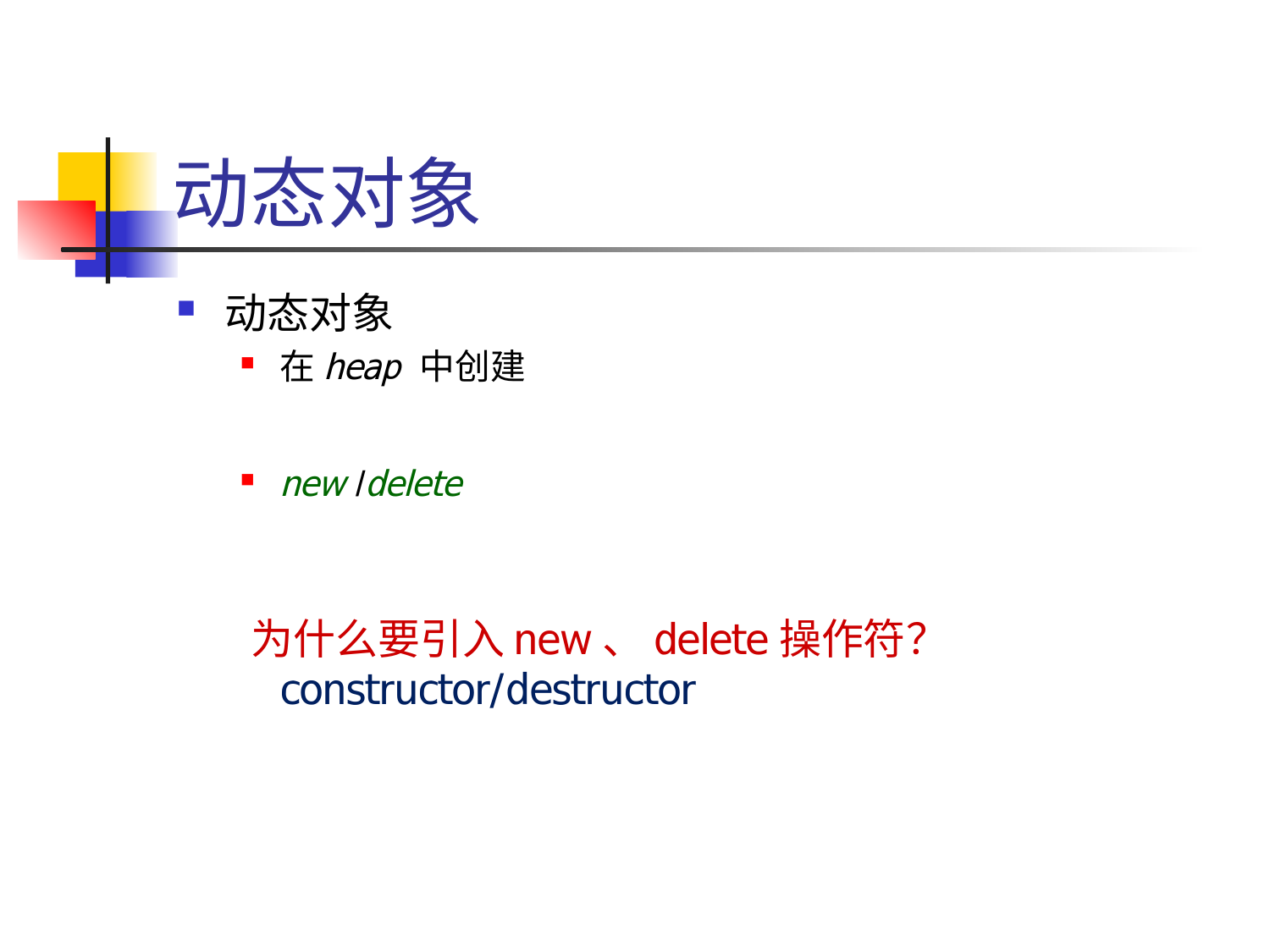

# 动态对象
动态对象
在heap 中创建

new /delete
为什么要引入new、delete操作符？
constructor/destructor